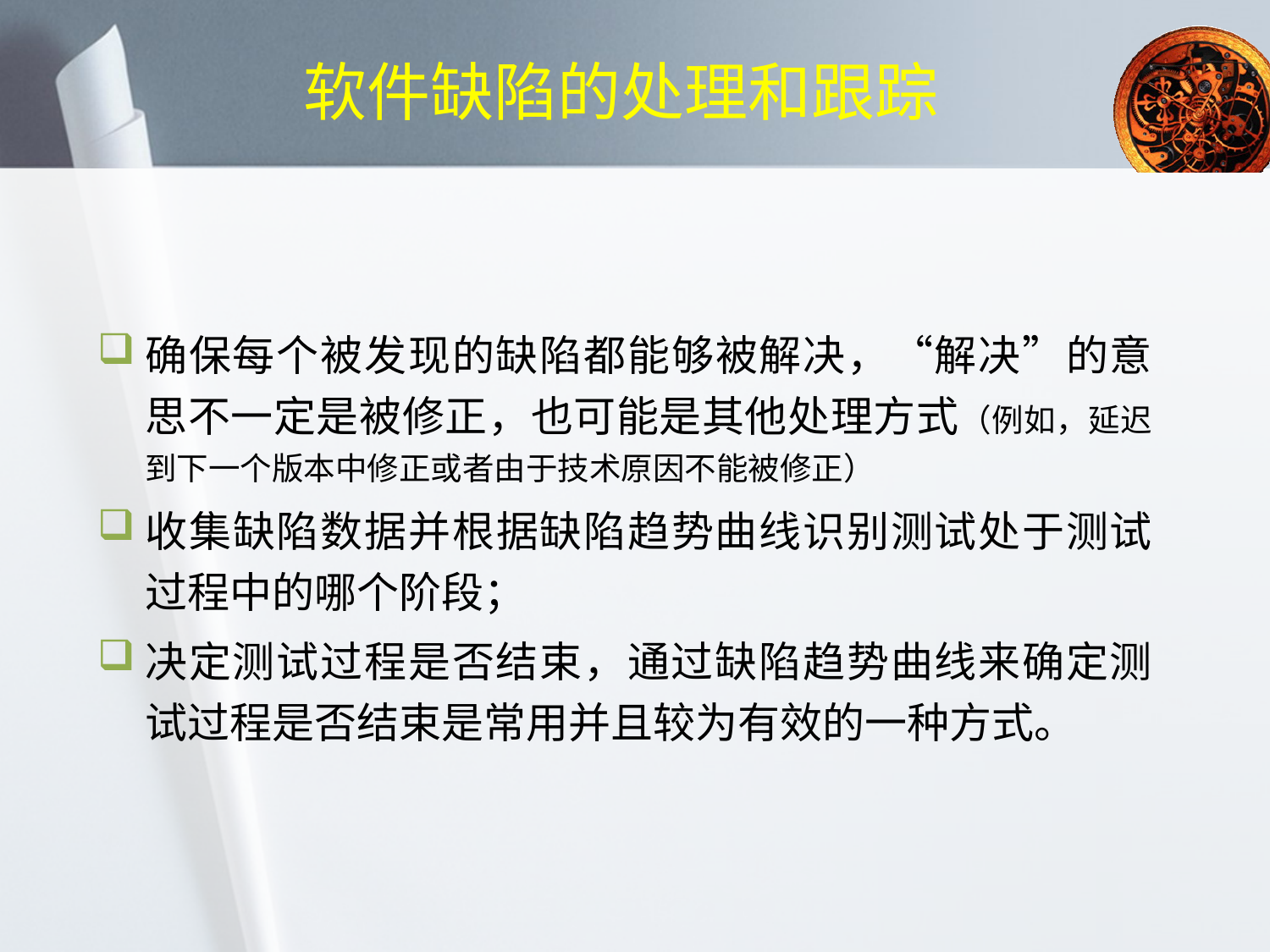

# 软件缺陷的处理和跟踪

确保每个被发现的缺陷都能够被解决，“解决”的意思不一定是被修正，也可能是其他处理方式（例如，延迟到下一个版本中修正或者由于技术原因不能被修正）
收集缺陷数据并根据缺陷趋势曲线识别测试处于测试过程中的哪个阶段；
决定测试过程是否结束，通过缺陷趋势曲线来确定测试过程是否结束是常用并且较为有效的一种方式。